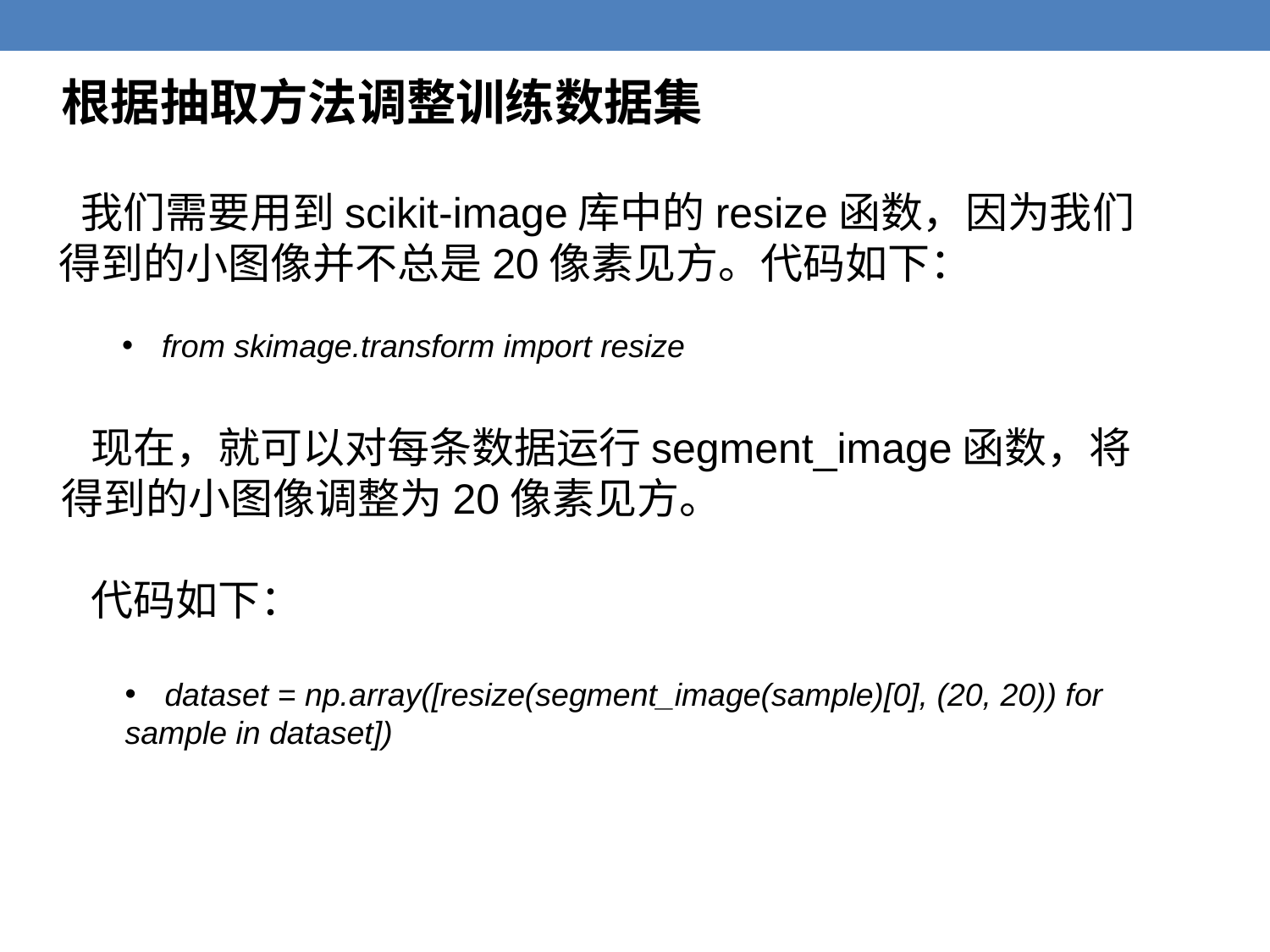

根据抽取方法调整训练数据集
  我们需要用到scikit-image库中的resize函数，因为我们得到的小图像并不总是20像素见方。代码如下：

from skimage.transform import resize
  现在，就可以对每条数据运行segment_image函数，将得到的小图像调整为20像素见方。

  代码如下：

dataset = np.array([resize(segment_image(sample)[0], (20, 20)) for
sample in dataset])